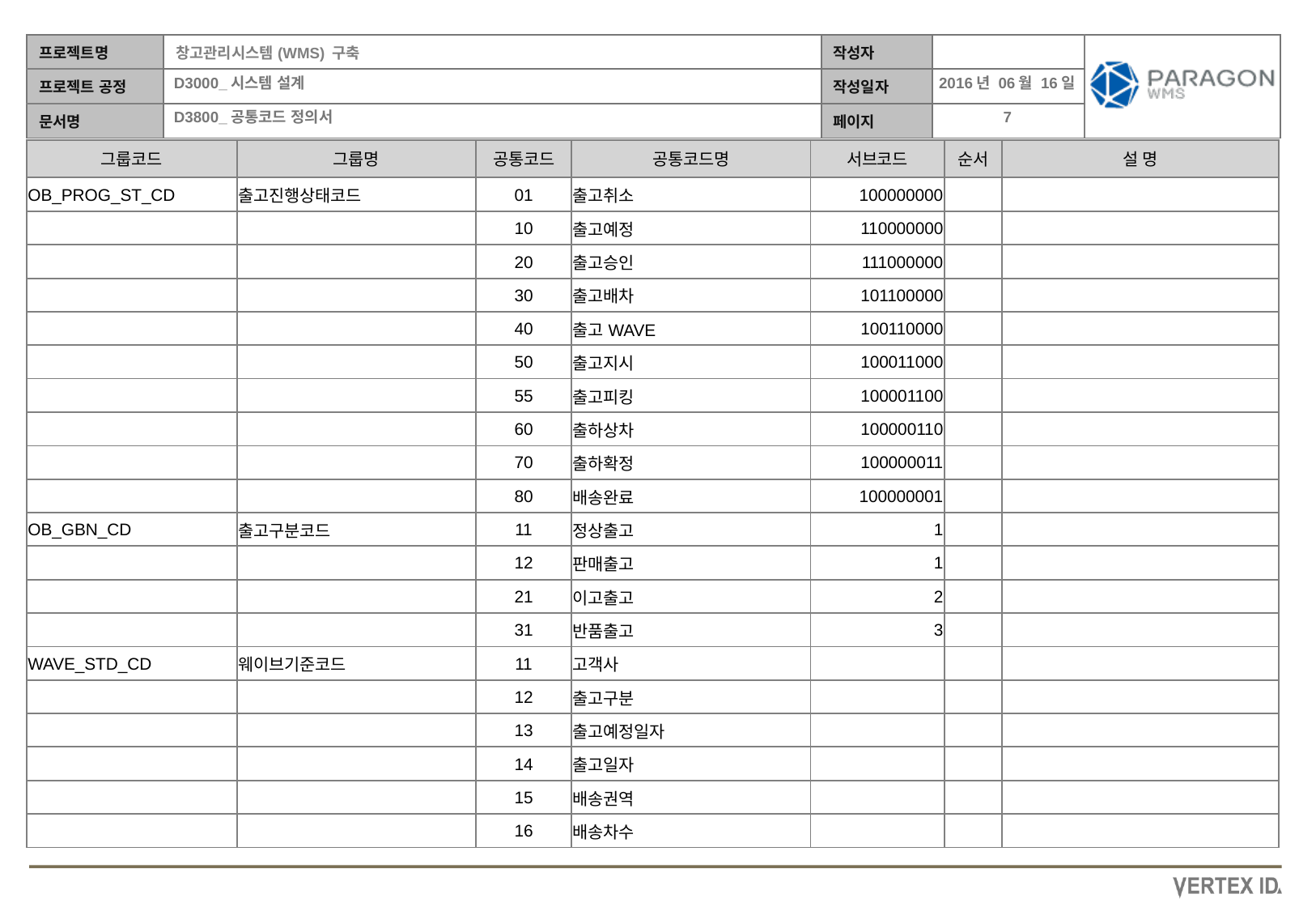

2016년 06월 16일
| 그룹코드 | 그룹명 | 공통코드 | 공통코드명 | 서브코드 | 순서 | 설 명 |
| --- | --- | --- | --- | --- | --- | --- |
| OB\_PROG\_ST\_CD | 출고진행상태코드 | 01 | 출고취소 | 100000000 |  |  |
| --- | --- | --- | --- | --- | --- | --- |
|  |  | 10 | 출고예정 | 110000000 |  |  |
|  |  | 20 | 출고승인 | 111000000 |  |  |
|  |  | 30 | 출고배차 | 101100000 |  |  |
|  |  | 40 | 출고WAVE | 100110000 |  |  |
|  |  | 50 | 출고지시 | 100011000 |  |  |
|  |  | 55 | 출고피킹 | 100001100 |  |  |
|  |  | 60 | 출하상차 | 100000110 |  |  |
|  |  | 70 | 출하확정 | 100000011 |  |  |
|  |  | 80 | 배송완료 | 100000001 |  |  |
| OB\_GBN\_CD | 출고구분코드 | 11 | 정상출고 | 1 |  |  |
|  |  | 12 | 판매출고 | 1 |  |  |
|  |  | 21 | 이고출고 | 2 |  |  |
|  |  | 31 | 반품출고 | 3 |  |  |
| WAVE\_STD\_CD | 웨이브기준코드 | 11 | 고객사 |  |  |  |
|  |  | 12 | 출고구분 |  |  |  |
|  |  | 13 | 출고예정일자 |  |  |  |
|  |  | 14 | 출고일자 |  |  |  |
|  |  | 15 | 배송권역 |  |  |  |
|  |  | 16 | 배송차수 |  |  |  |